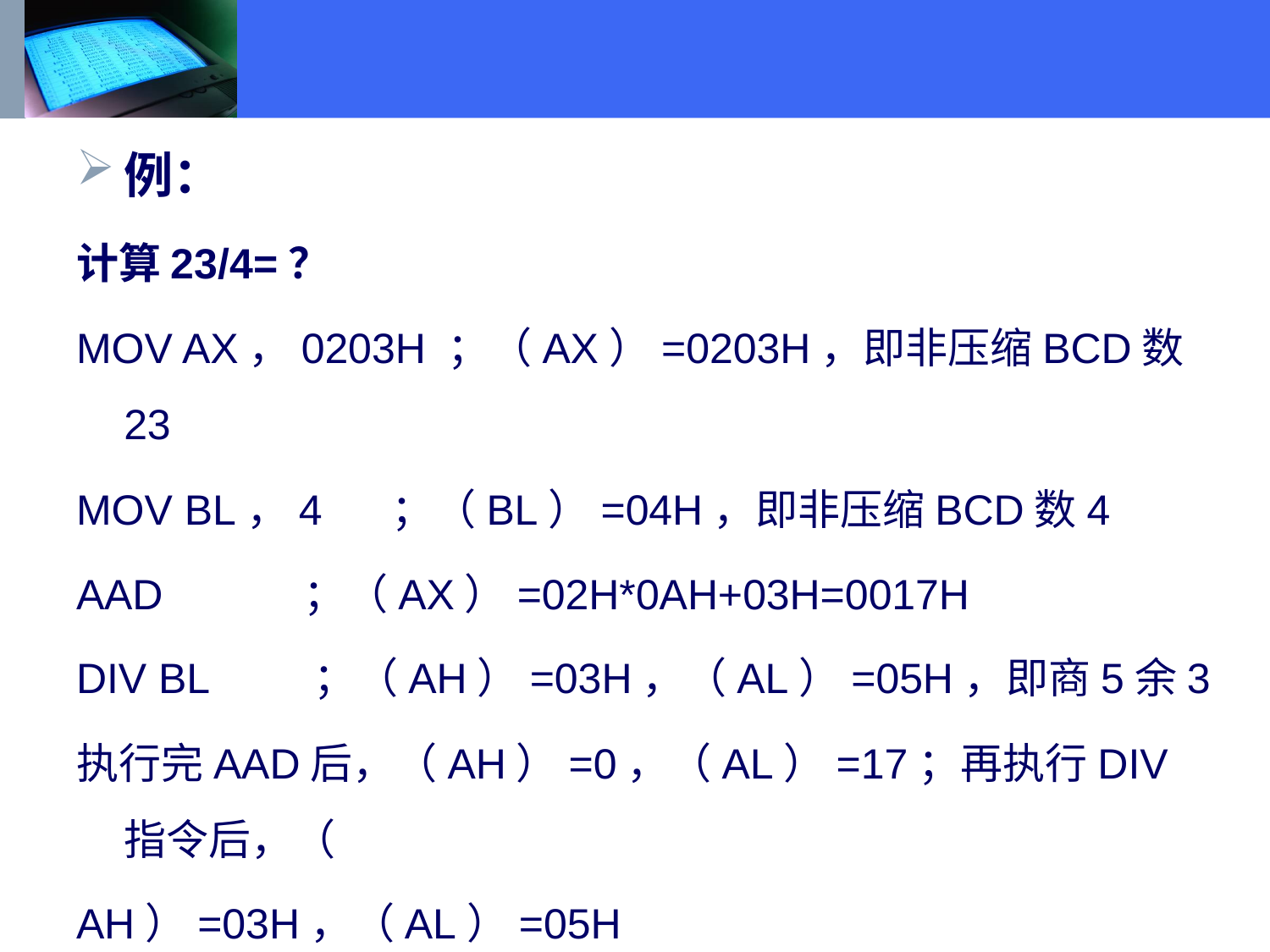

例：
计算23/4=？
MOV AX，0203H ；（AX）=0203H，即非压缩BCD数23
MOV BL，4     ；（BL）=04H，即非压缩BCD数4
AAD           ；（AX）=02H*0AH+03H=0017H
DIV BL        ；（AH）=03H，（AL）=05H，即商5余3
执行完AAD后，（AH）=0，（AL）=17；再执行DIV指令后，（
AH）=03H，（AL）=05H